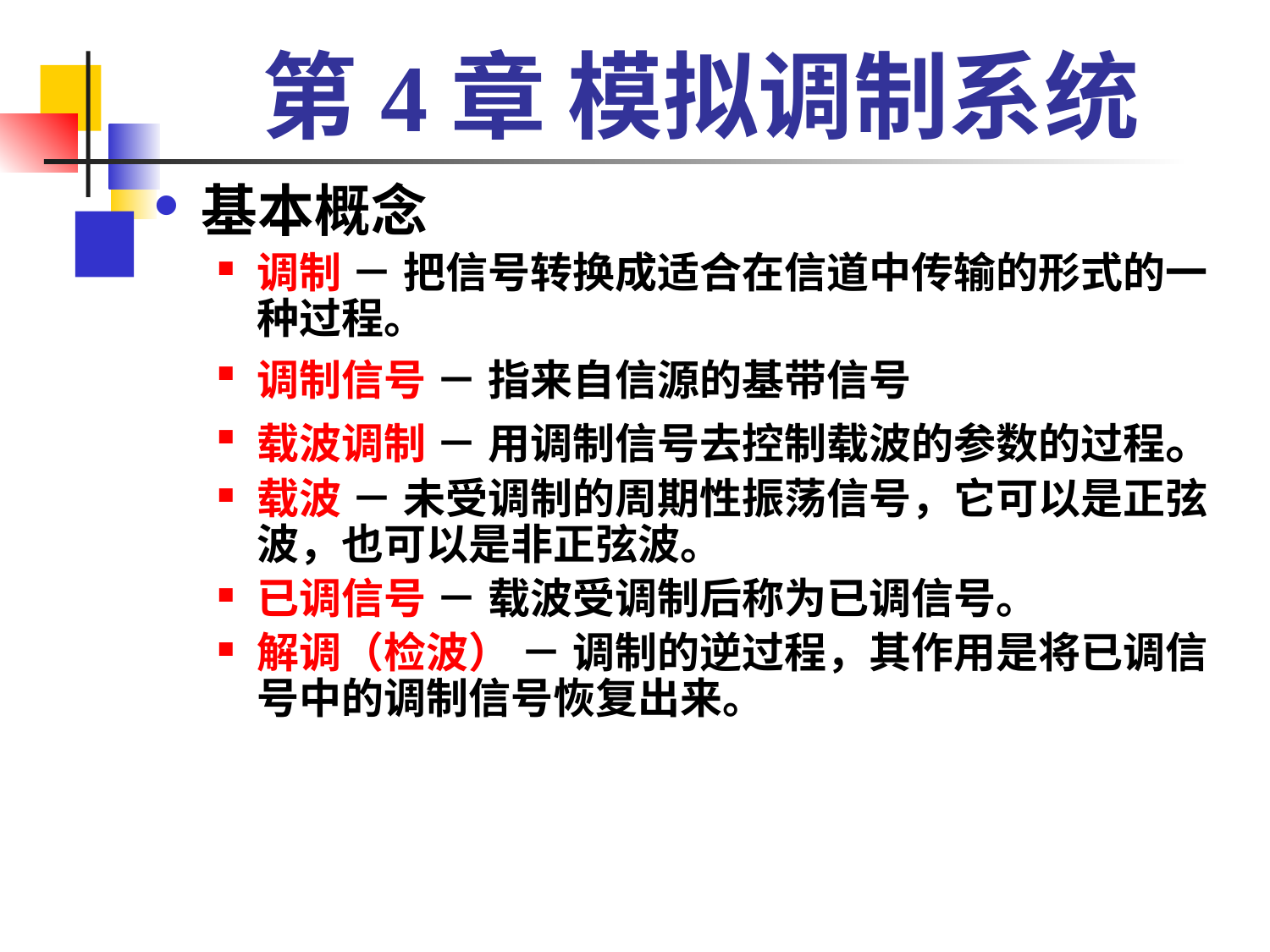

# 第4章 模拟调制系统
基本概念
调制 － 把信号转换成适合在信道中传输的形式的一种过程。
调制信号 － 指来自信源的基带信号
载波调制 － 用调制信号去控制载波的参数的过程。
载波 － 未受调制的周期性振荡信号，它可以是正弦波，也可以是非正弦波。
已调信号 － 载波受调制后称为已调信号。
解调（检波） － 调制的逆过程，其作用是将已调信号中的调制信号恢复出来。
2